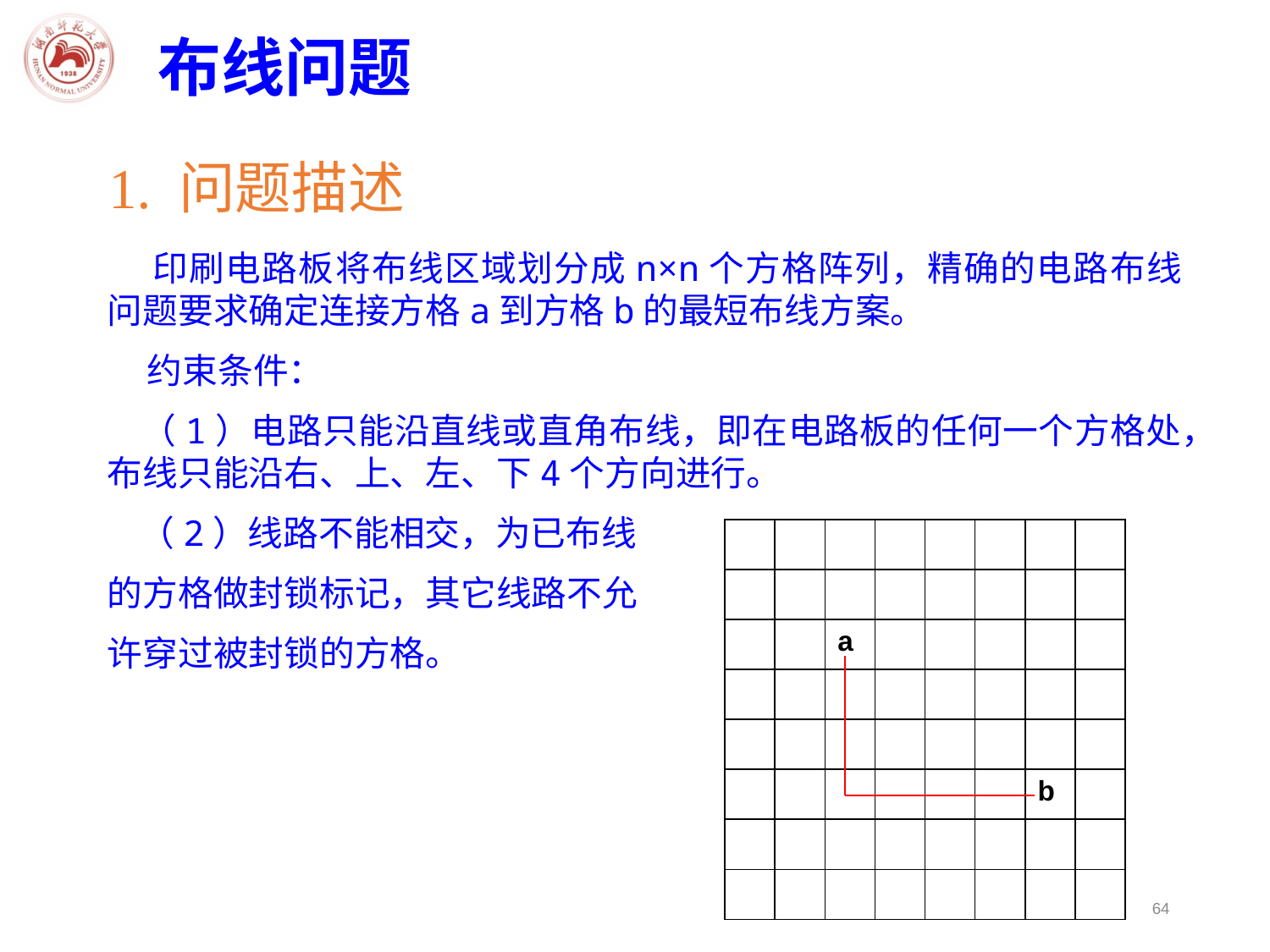

布线问题
1. 问题描述
    印刷电路板将布线区域划分成n×n个方格阵列，精确的电路布线问题要求确定连接方格a到方格b的最短布线方案。
    约束条件：
   （1）电路只能沿直线或直角布线，即在电路板的任何一个方格处，布线只能沿右、上、左、下4个方向进行。
   （2）线路不能相交，为已布线
的方格做封锁标记，其它线路不允
许穿过被封锁的方格。
|  |  |  |  |  |  |  |  |
| --- | --- | --- | --- | --- | --- | --- | --- |
|  |  |  |  |  |  |  |  |
|  |  | a |  |  |  |  |  |
|  |  |  |  |  |  |  |  |
|  |  |  |  |  |  |  |  |
|  |  |  |  |  |  | b |  |
|  |  |  |  |  |  |  |  |
|  |  |  |  |  |  |  |  |
64